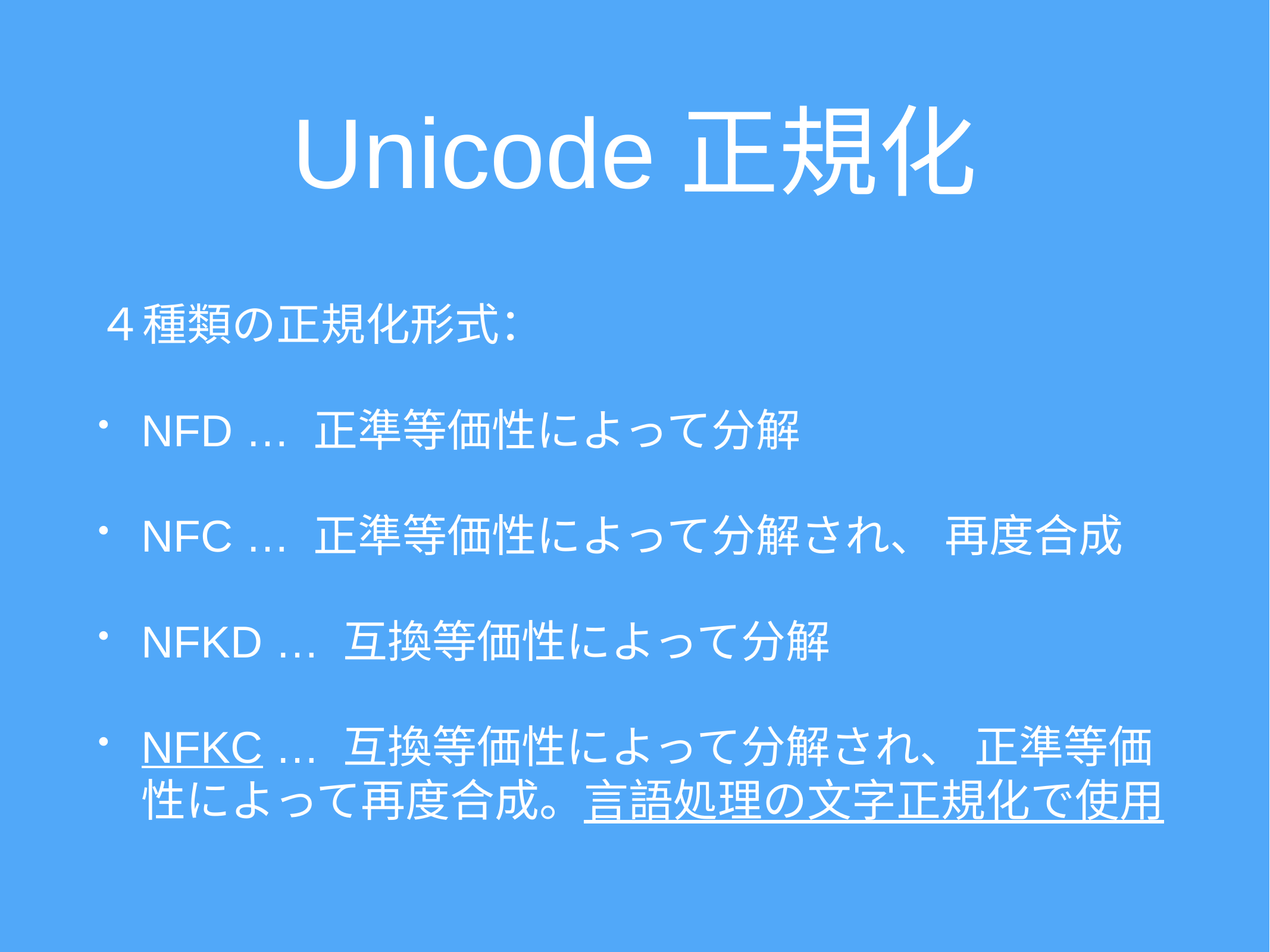

# Unicode正規化
４種類の正規化形式：
NFD … 正準等価性によって分解
NFC … 正準等価性によって分解され、 再度合成
NFKD … 互換等価性によって分解
NFKC … 互換等価性によって分解され、 正準等価性によって再度合成。言語処理の文字正規化で使用